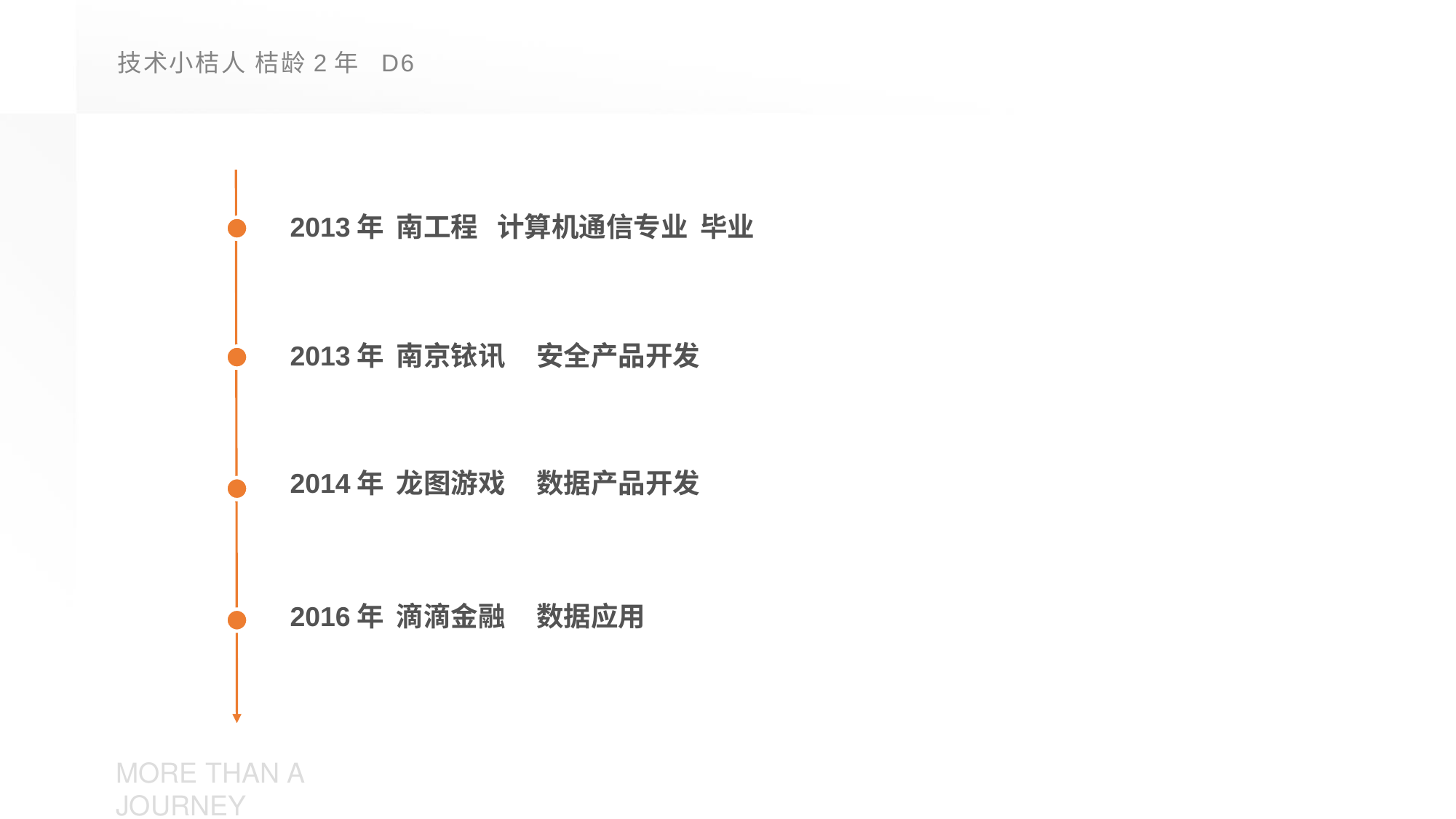

技术小桔人 桔龄2年  D6
2013年  南工程   计算机通信专业  毕业

2013年  南京铱讯     安全产品开发

2014年  龙图游戏     数据产品开发

2016年  滴滴金融     数据应用